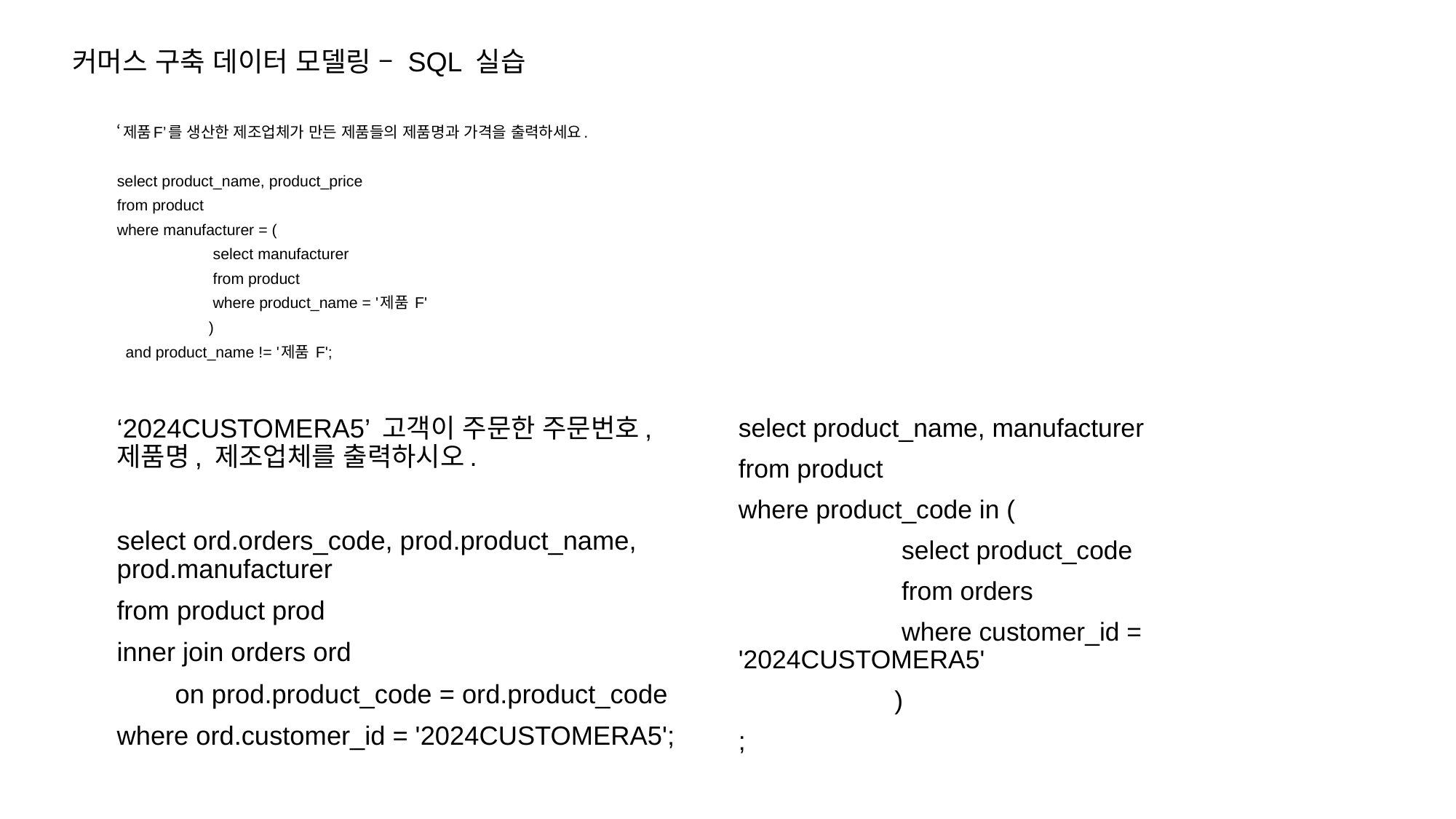

커머스 구축 데이터 모델링 – SQL 실습
‘제품F’를 생산한 제조업체가 만든 제품들의 제품명과 가격을 출력하세요.

select product_name, product_price
from product
where manufacturer = (
                      select manufacturer
                      from product
                      where product_name = '제품 F'
                     )
  and product_name != '제품 F';
‘2024CUSTOMERA5’ 고객이 주문한 주문번호, 제품명, 제조업체를 출력하시오.

select ord.orders_code, prod.product_name, prod.manufacturer
from product prod
inner join orders ord
        on prod.product_code = ord.product_code
where ord.customer_id = '2024CUSTOMERA5';
select product_name, manufacturer
from product
where product_code in (
                       select product_code
                       from orders
                       where customer_id = '2024CUSTOMERA5'
                      )
;